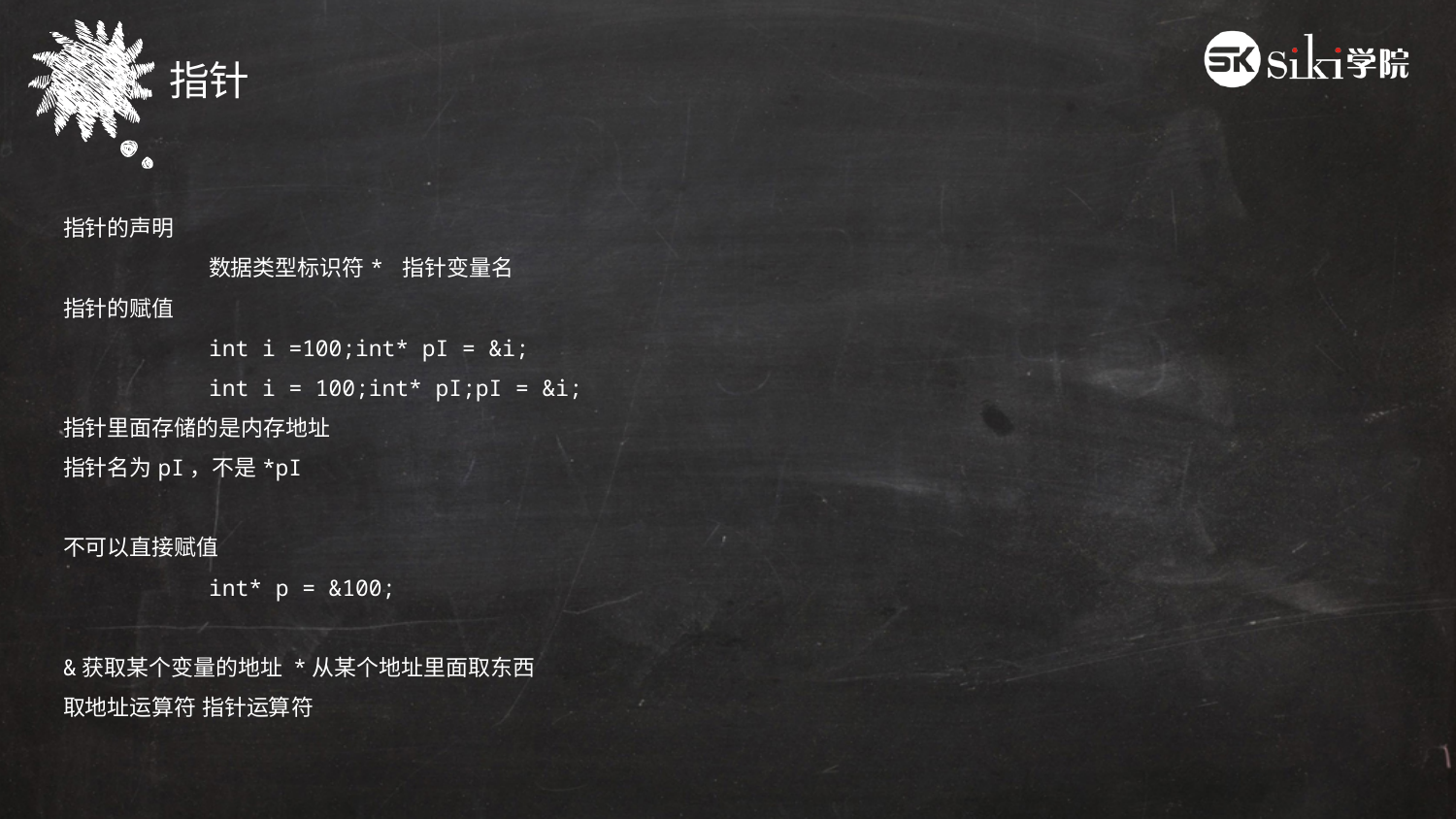

指针
指针的声明
	数据类型标识符* 指针变量名
指针的赋值
	int i =100;int* pI = &i;
	int i = 100;int* pI;pI = &i;
指针里面存储的是内存地址
指针名为pI，不是*pI

不可以直接赋值
	int* p = &100;

&获取某个变量的地址 *从某个地址里面取东西
取地址运算符 指针运算符